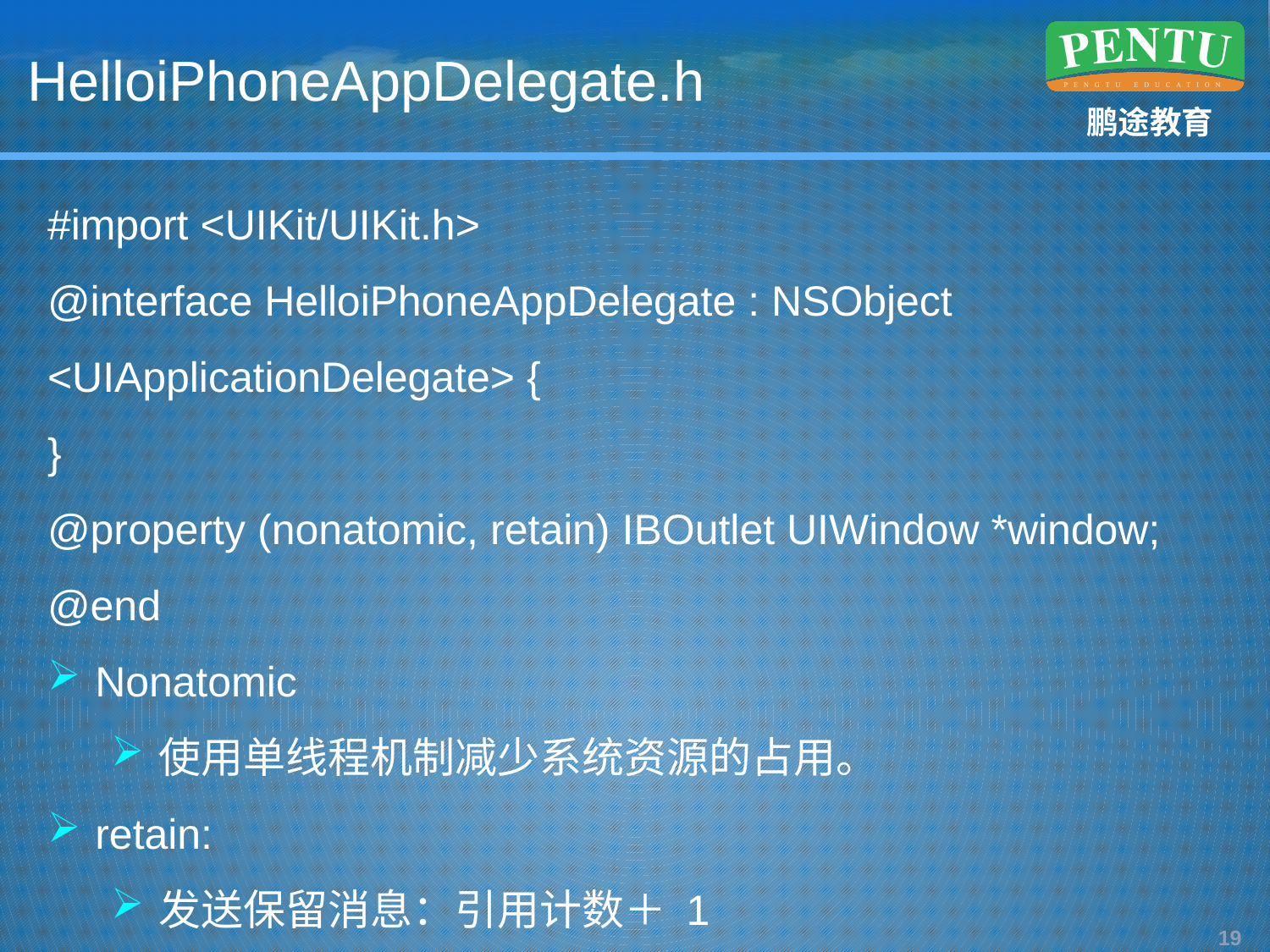

# HelloiPhoneAppDelegate.h
#import <UIKit/UIKit.h>
@interface HelloiPhoneAppDelegate : NSObject <UIApplicationDelegate> {
}
@property (nonatomic, retain) IBOutlet UIWindow *window;
@end
Nonatomic
使用单线程机制减少系统资源的占用。
retain:
发送保留消息：引用计数＋ 1
19